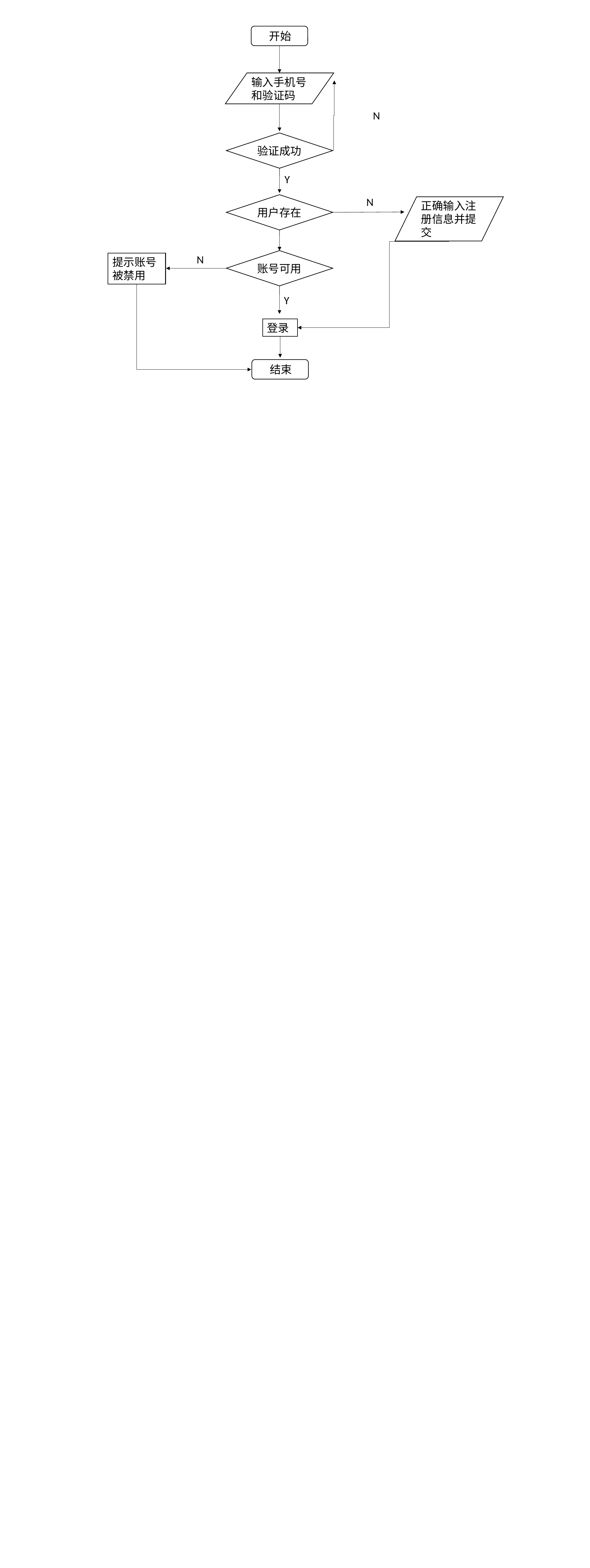

开始
输入手机号和验证码
N
验证成功
Y
N
用户存在
正确输入注册信息并提交
N
账号可用
提示账号被禁用
Y
登录
    结束